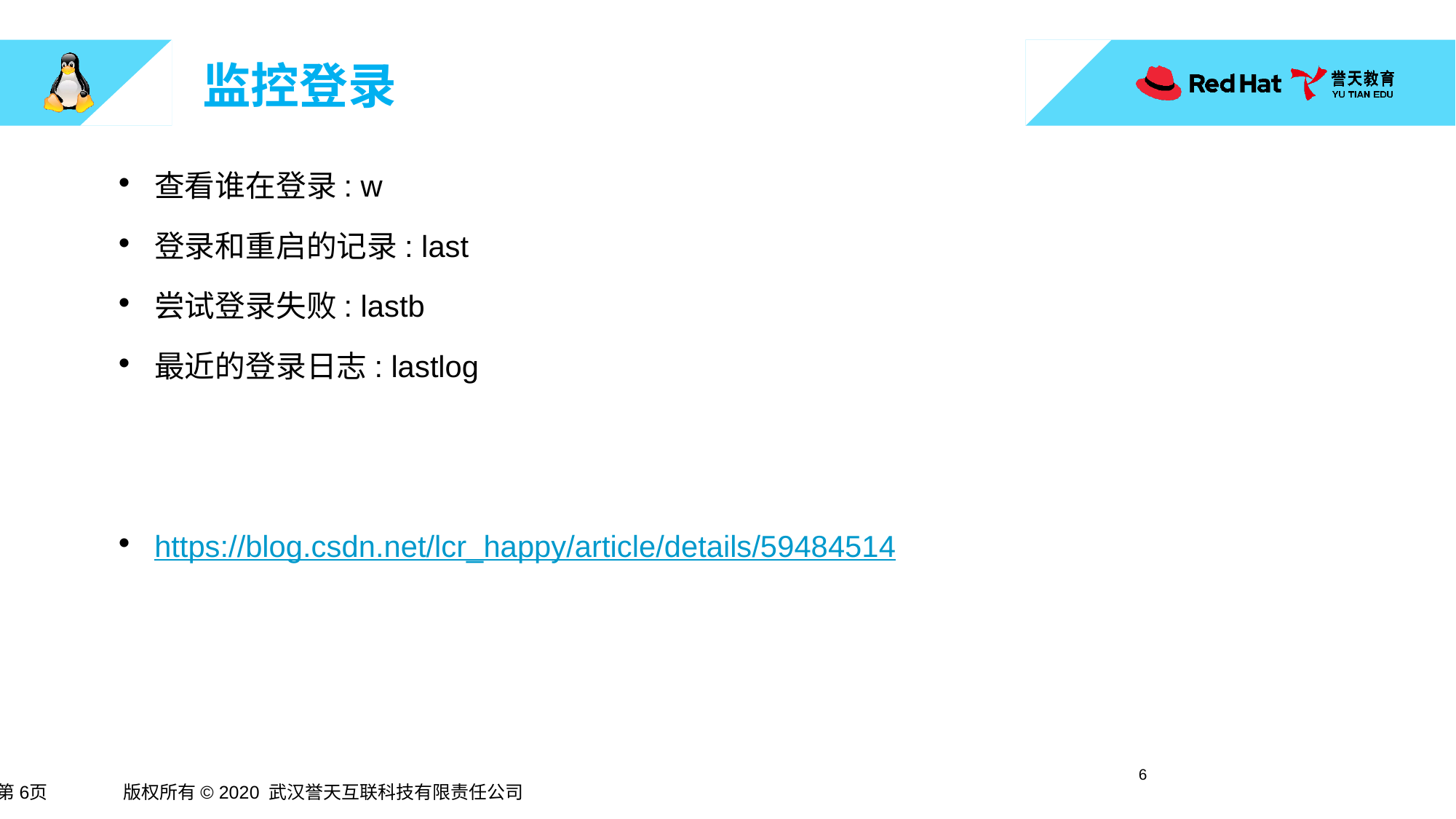

# 监控登录
查看谁在登录: w
登录和重启的记录: last
尝试登录失败: lastb
最近的登录日志: lastlog

https://blog.csdn.net/lcr_happy/article/details/59484514
6